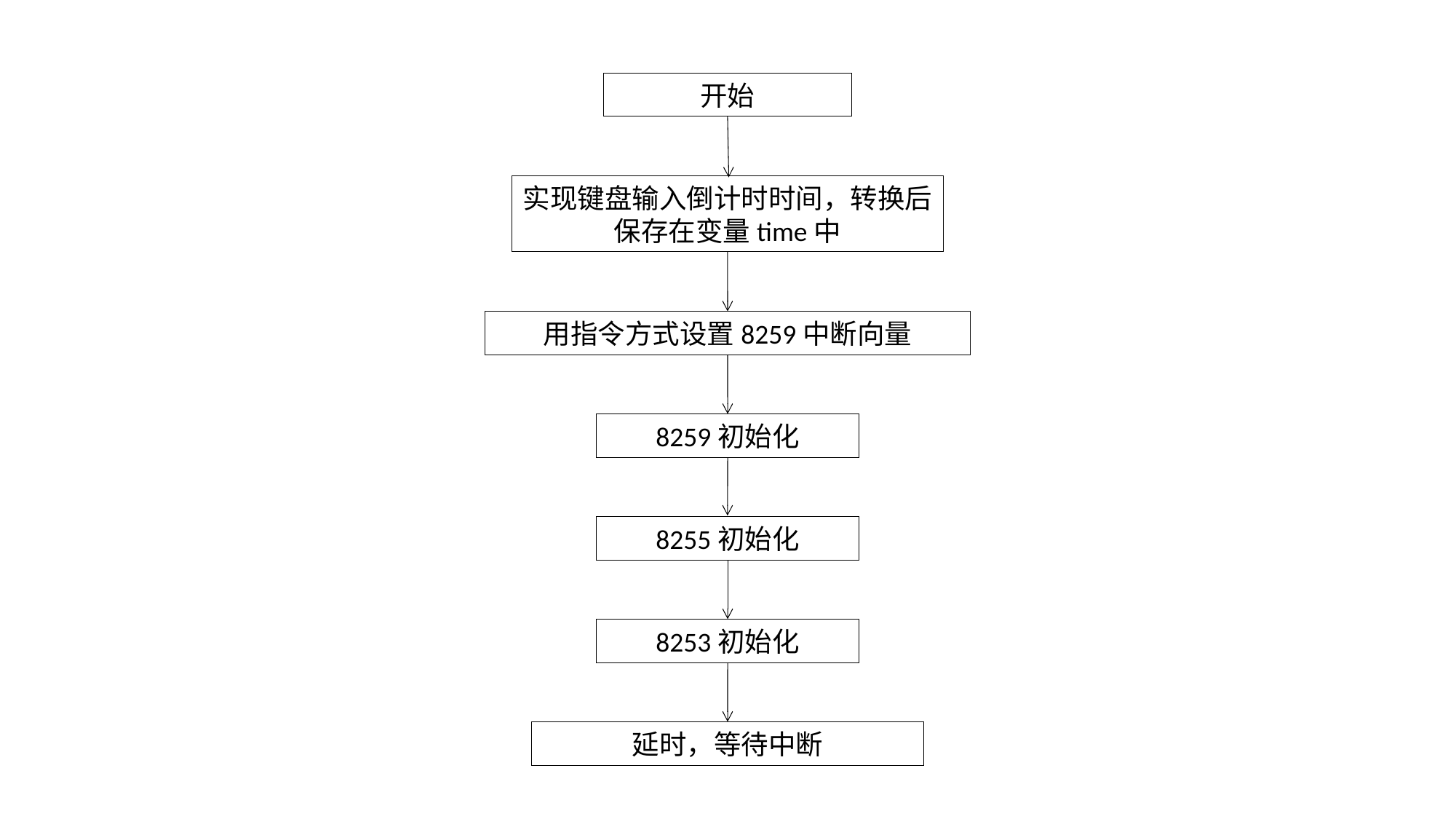

开始
实现键盘输入倒计时时间，转换后保存在变量time中
用指令方式设置8259中断向量
8259初始化
8255初始化
8253初始化
延时，等待中断